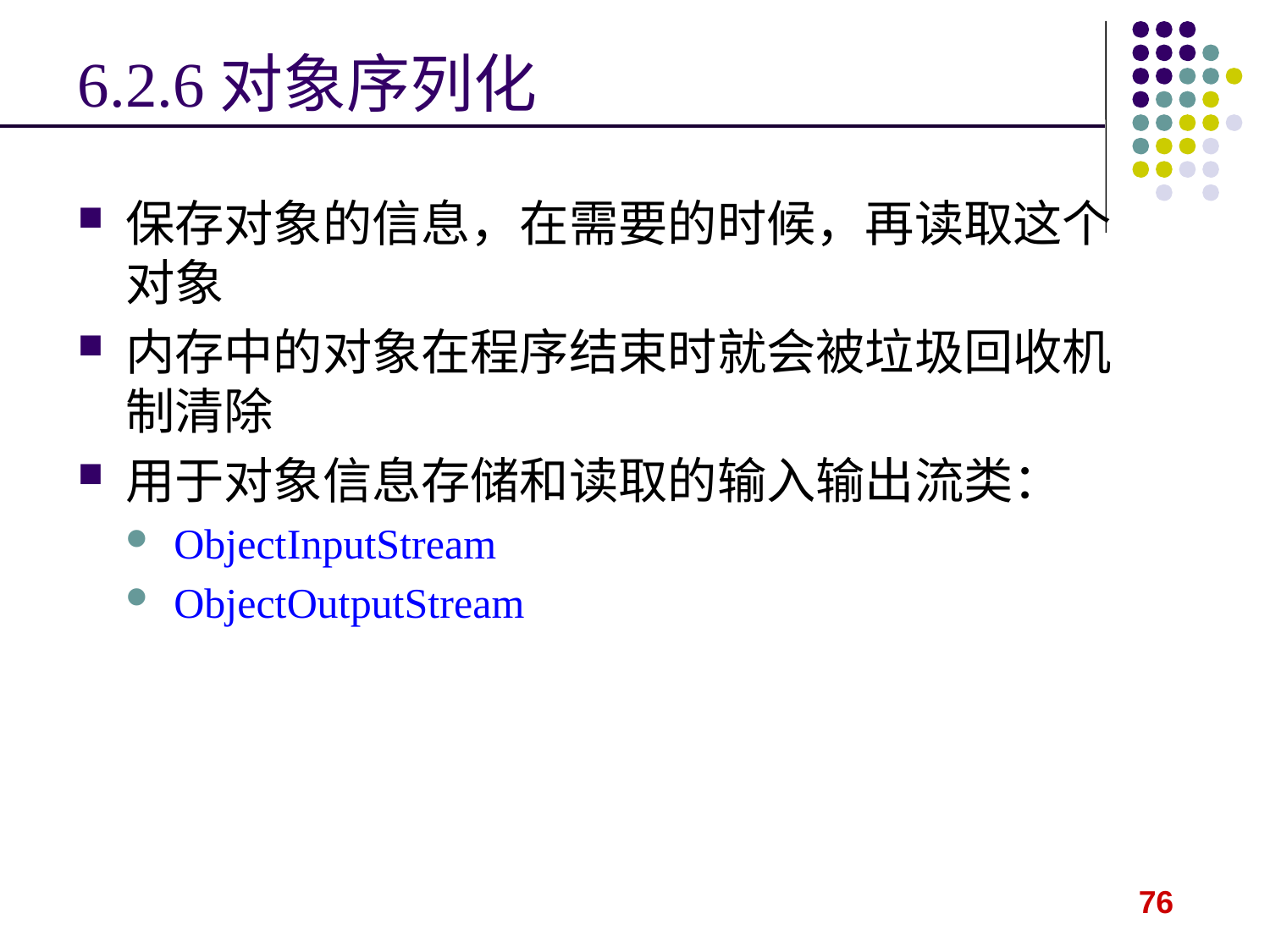

# 6.2.6对象序列化
保存对象的信息，在需要的时候，再读取这个对象
内存中的对象在程序结束时就会被垃圾回收机制清除
用于对象信息存储和读取的输入输出流类：
ObjectInputStream
ObjectOutputStream